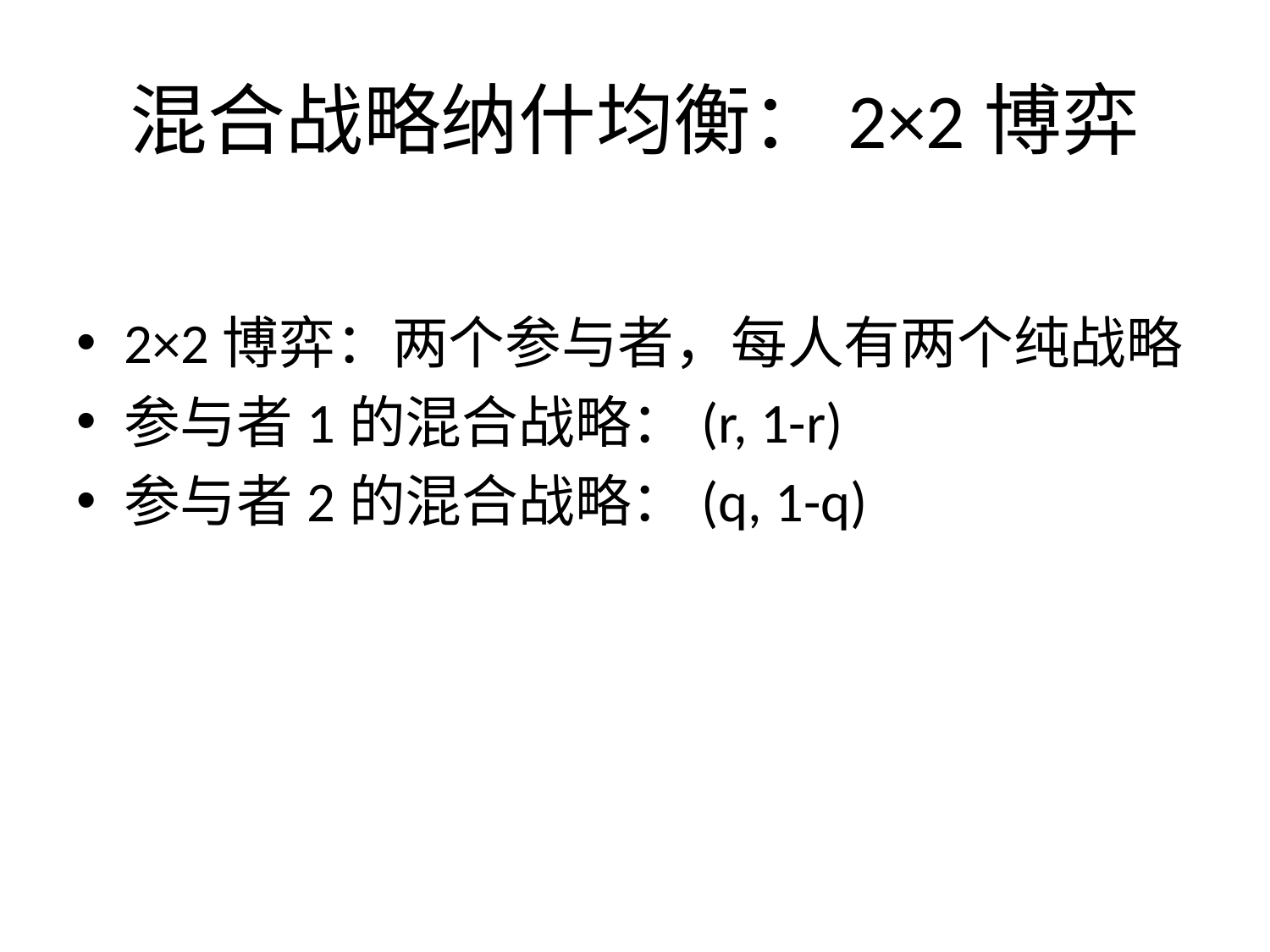

# 混合战略纳什均衡：2×2博弈

2×2博弈：两个参与者，每人有两个纯战略
参与者1的混合战略：(r, 1-r)
参与者2的混合战略：(q, 1-q)